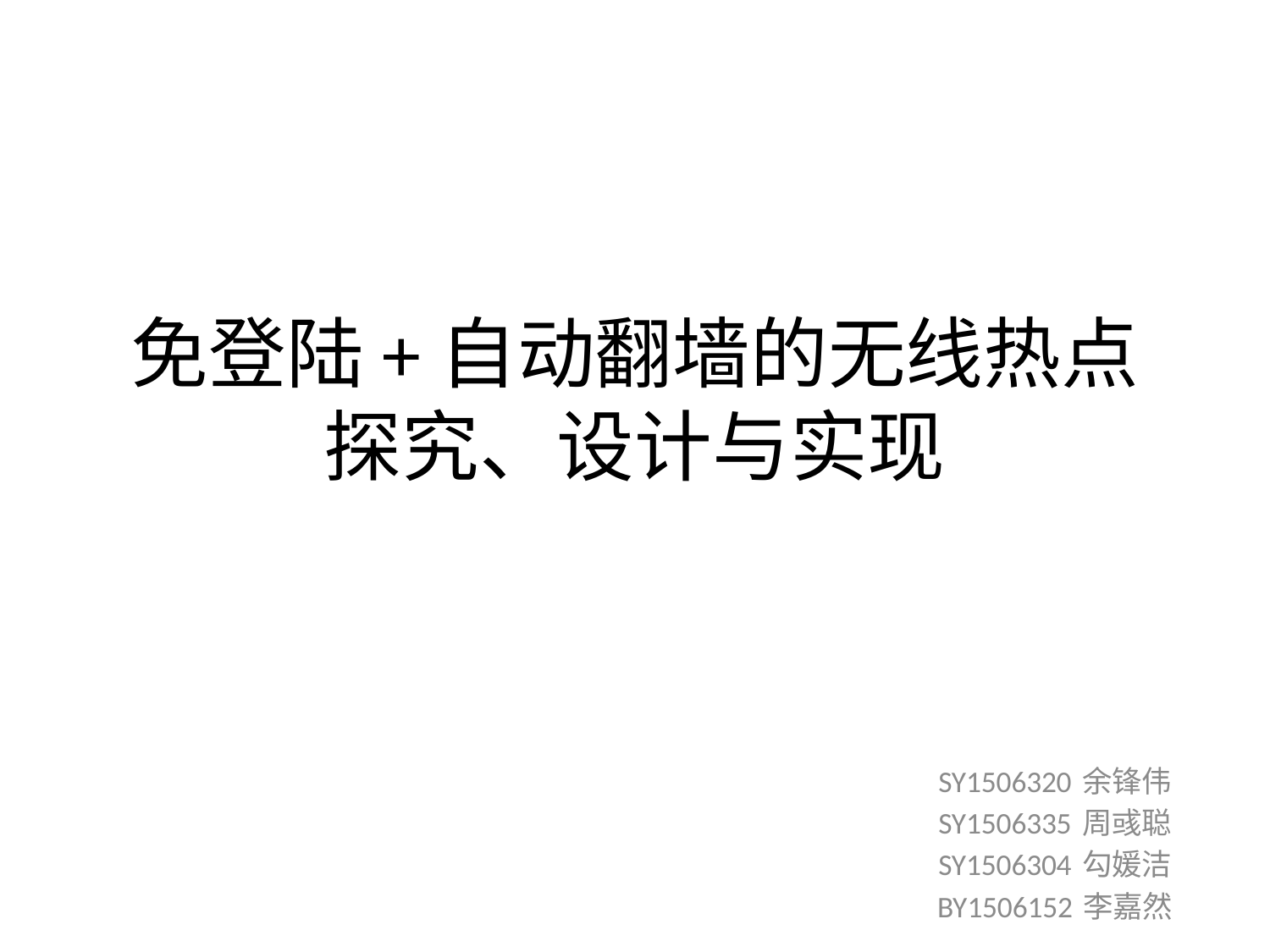

# 免登陆+自动翻墙的无线热点 探究、设计与实现
SY1506320 余锋伟
SY1506335 周彧聪
SY1506304 勾媛洁
BY1506152 李嘉然